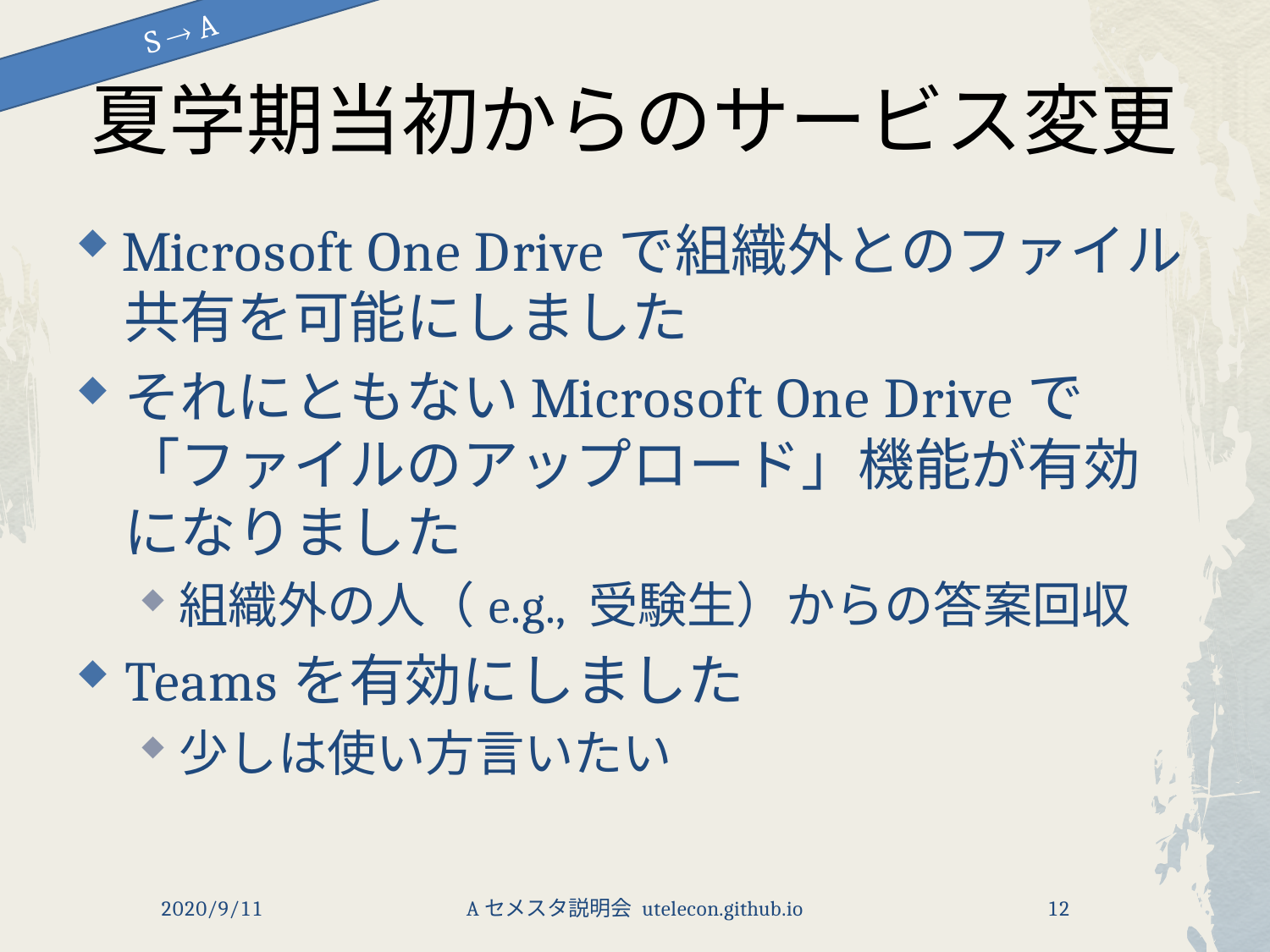

S → A
# 夏学期当初からのサービス変更
Microsoft One Driveで組織外とのファイル共有を可能にしました
それにともないMicrosoft One Driveで「ファイルのアップロード」機能が有効になりました
組織外の人（e.g., 受験生）からの答案回収
Teamsを有効にしました
少しは使い方言いたい
2020/9/11
Aセメスタ説明会 utelecon.github.io
12